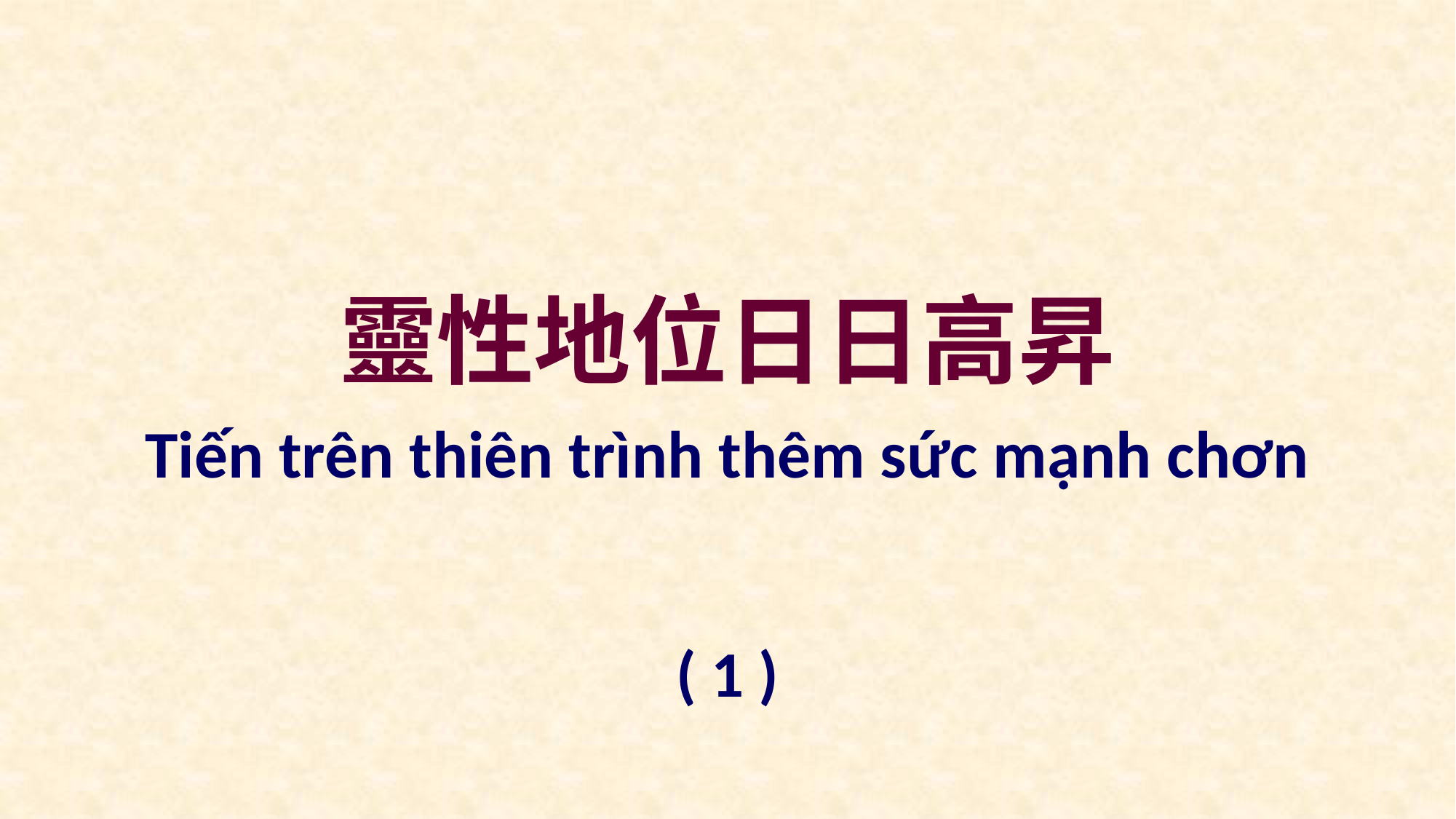

靈性地位日日高昇
Tiến trên thiên trình thêm sức mạnh chơn
( 1 )